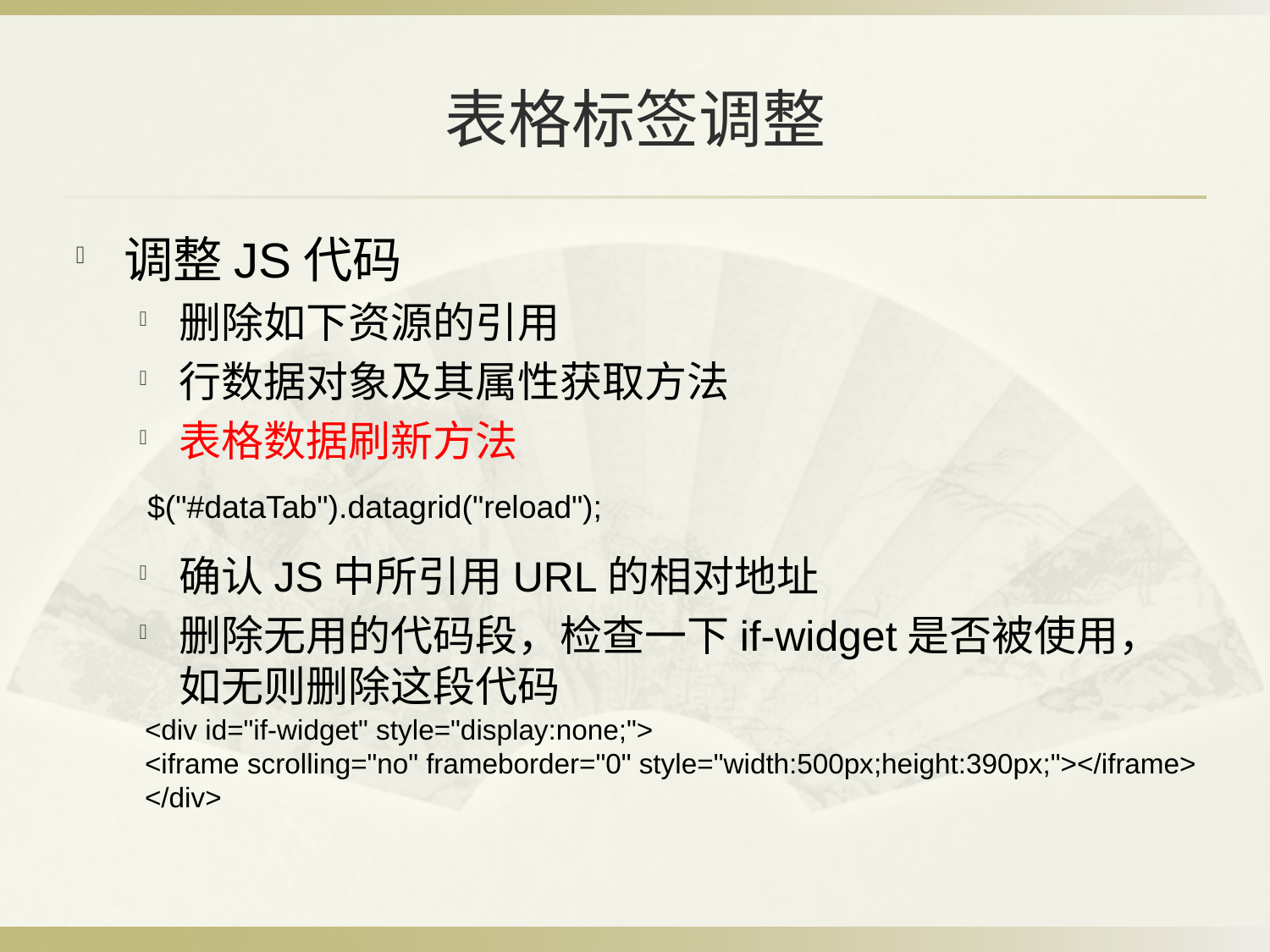

# 表格标签调整
调整JS代码
删除如下资源的引用
行数据对象及其属性获取方法
表格数据刷新方法

确认JS中所引用URL的相对地址
删除无用的代码段，检查一下if-widget是否被使用，如无则删除这段代码

$("#dataTab").datagrid("reload");
<div id="if-widget" style="display:none;">
<iframe scrolling="no" frameborder="0" style="width:500px;height:390px;"></iframe>
</div>